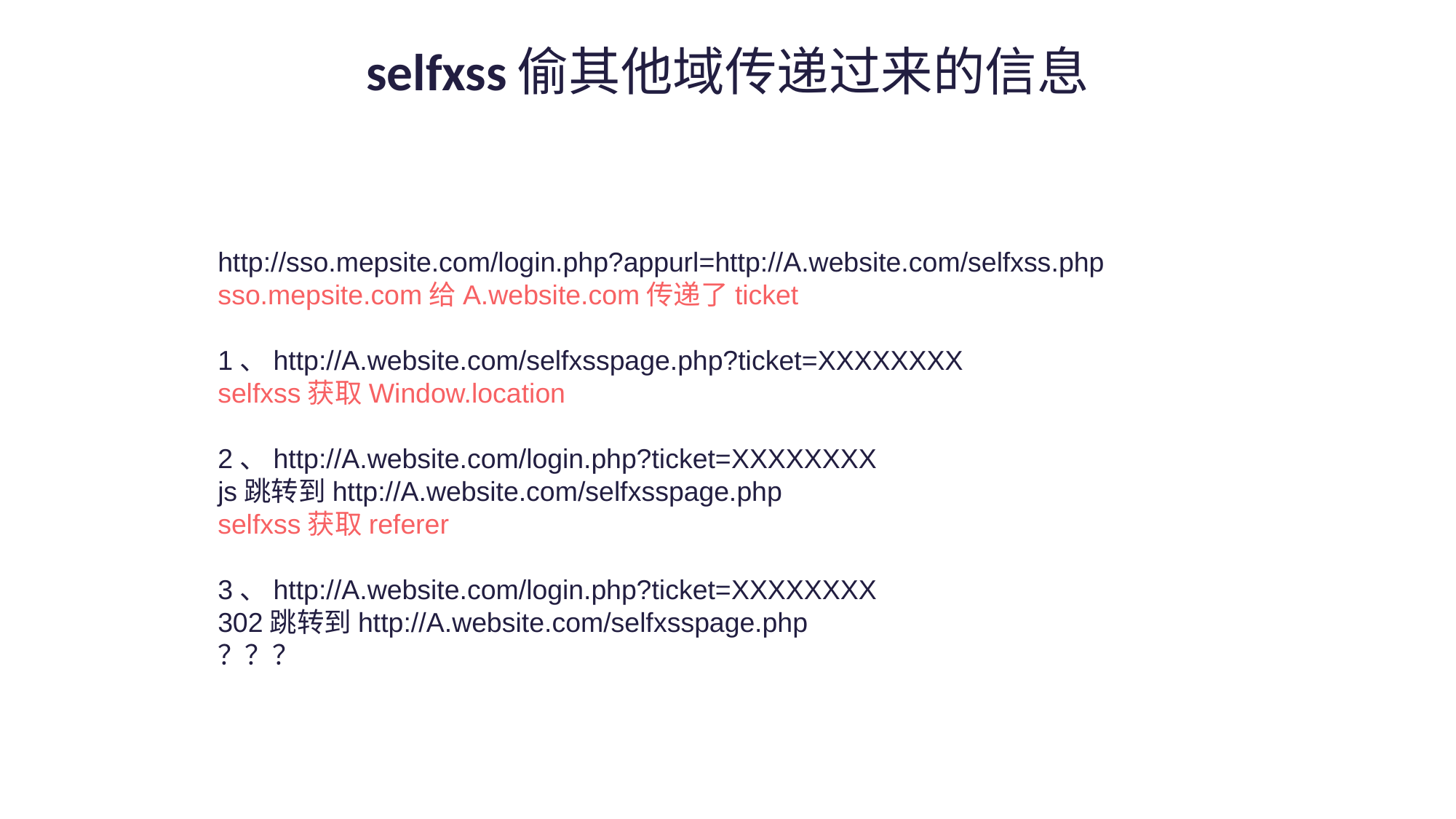

# selfxss偷其他域传递过来的信息
http://sso.mepsite.com/login.php?appurl=http://A.website.com/selfxss.php
sso.mepsite.com给A.website.com传递了ticket

1、http://A.website.com/selfxsspage.php?ticket=XXXXXXXX
selfxss获取Window.location

2、http://A.website.com/login.php?ticket=XXXXXXXX js跳转到http://A.website.com/selfxsspage.php
selfxss获取referer

3、http://A.website.com/login.php?ticket=XXXXXXXX 302跳转到http://A.website.com/selfxsspage.php
？？？